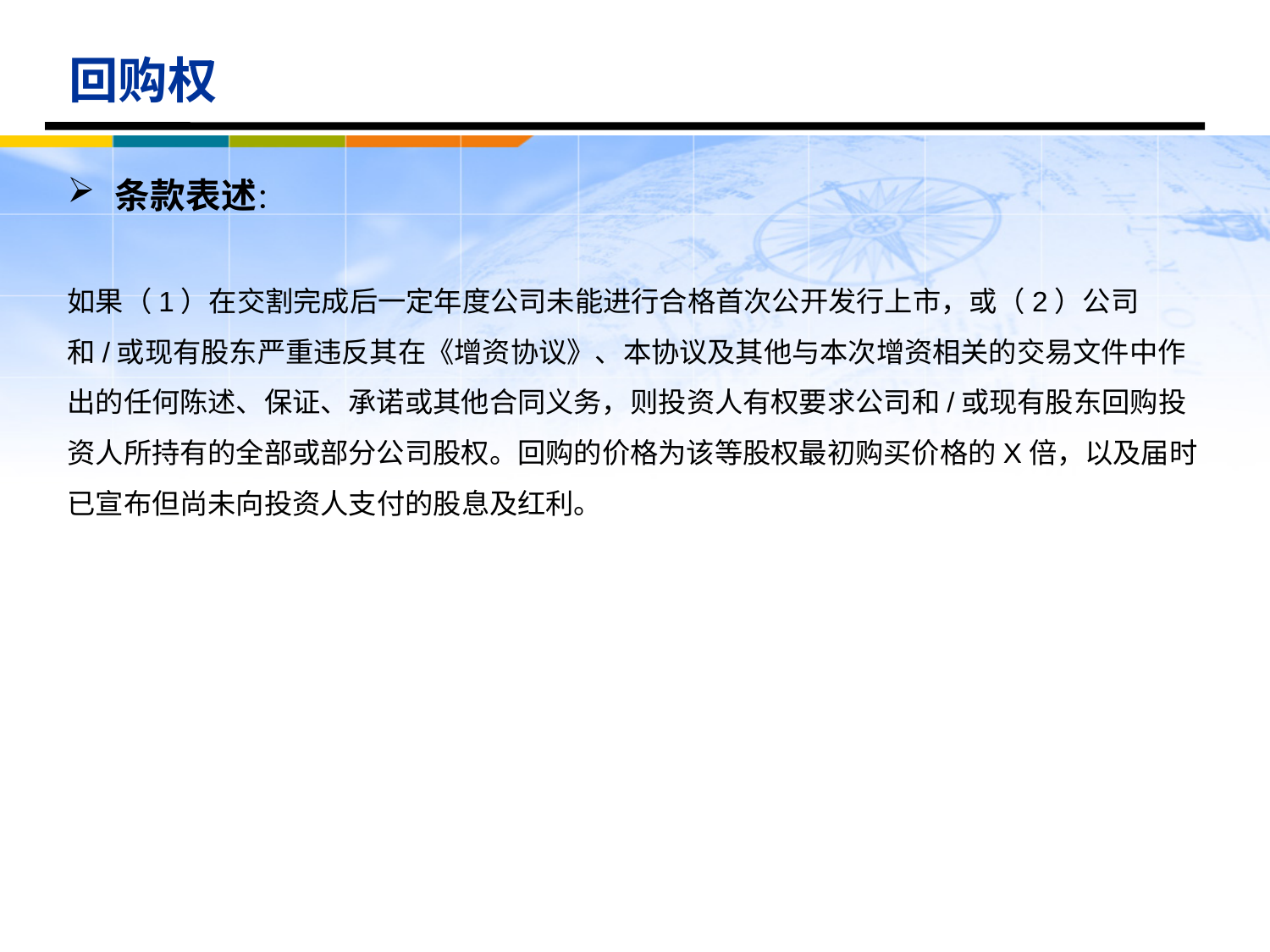

回购权
条款表述：

如果（1）在交割完成后一定年度公司未能进行合格首次公开发行上市，或（2）公司和/或现有股东严重违反其在《增资协议》、本协议及其他与本次增资相关的交易文件中作出的任何陈述、保证、承诺或其他合同义务，则投资人有权要求公司和/或现有股东回购投资人所持有的全部或部分公司股权。回购的价格为该等股权最初购买价格的X倍，以及届时已宣布但尚未向投资人支付的股息及红利。